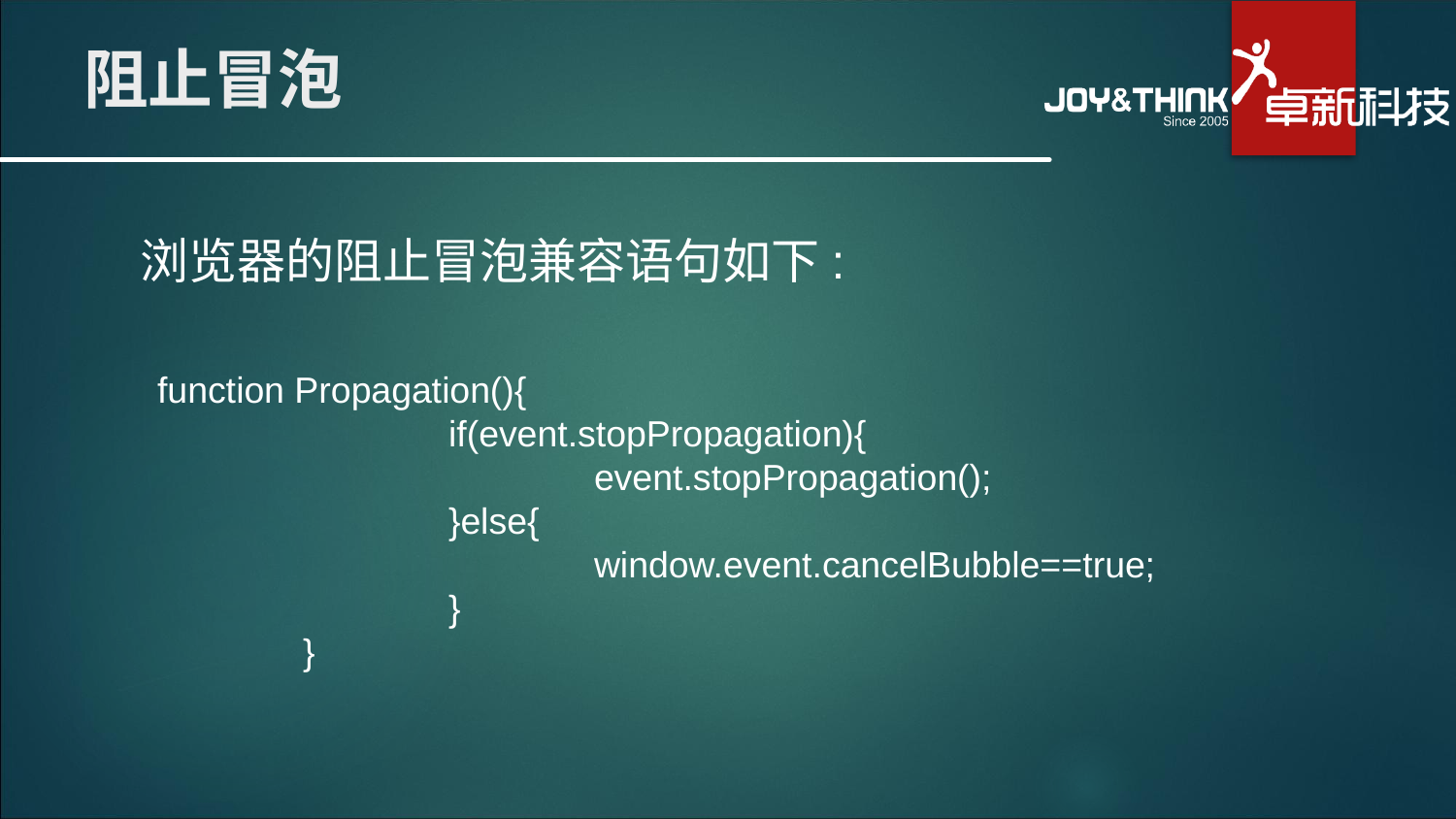

# 阻止冒泡
浏览器的阻止冒泡兼容语句如下:
function Propagation(){
		if(event.stopPropagation){
			event.stopPropagation();
		}else{
			window.event.cancelBubble==true;
		}
	}